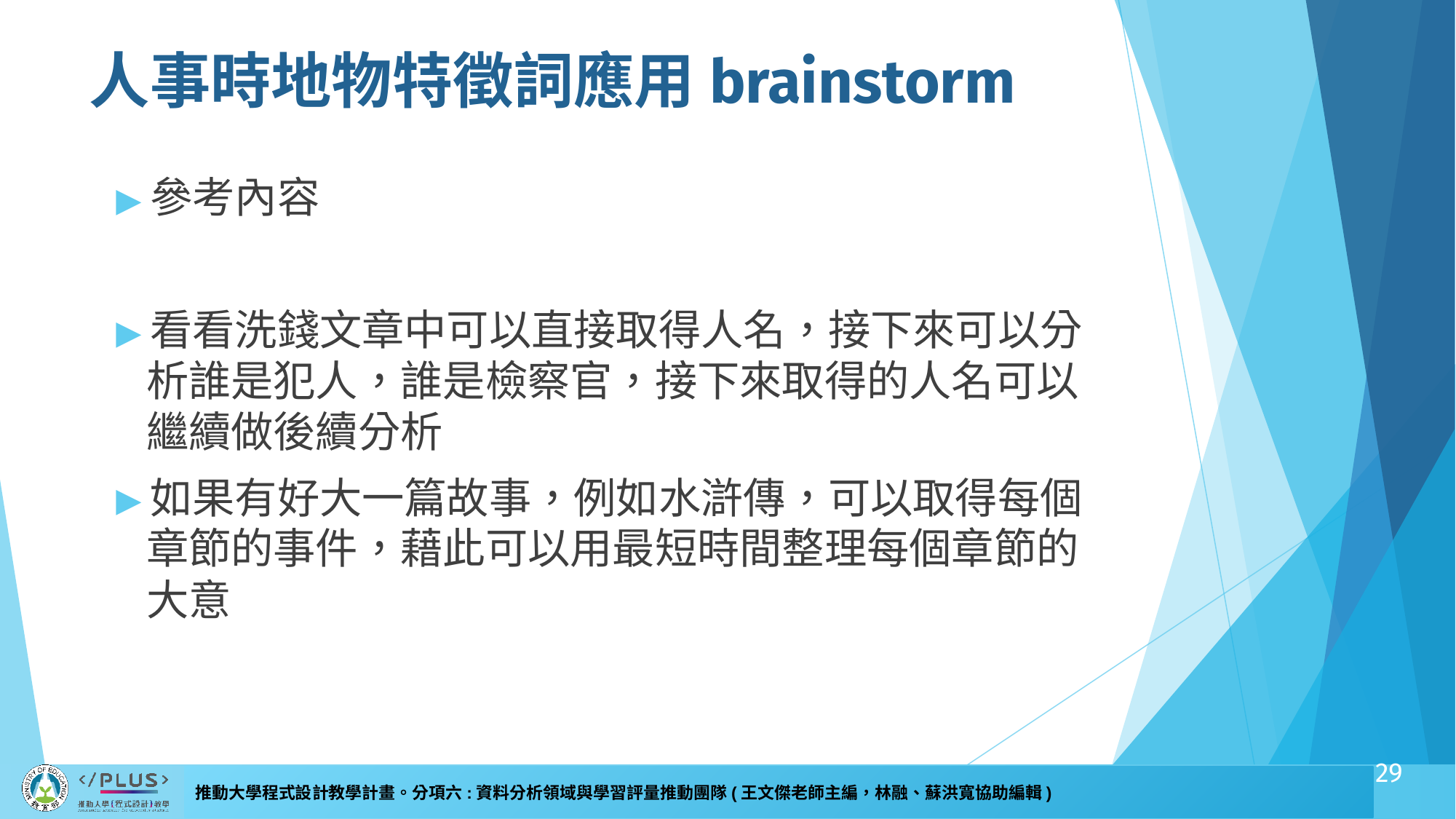

# 人事時地物特徵詞應用brainstorm
參考內容

看看洗錢文章中可以直接取得人名，接下來可以分析誰是犯人，誰是檢察官，接下來取得的人名可以繼續做後續分析
如果有好大一篇故事，例如水滸傳，可以取得每個章節的事件，藉此可以用最短時間整理每個章節的大意
29